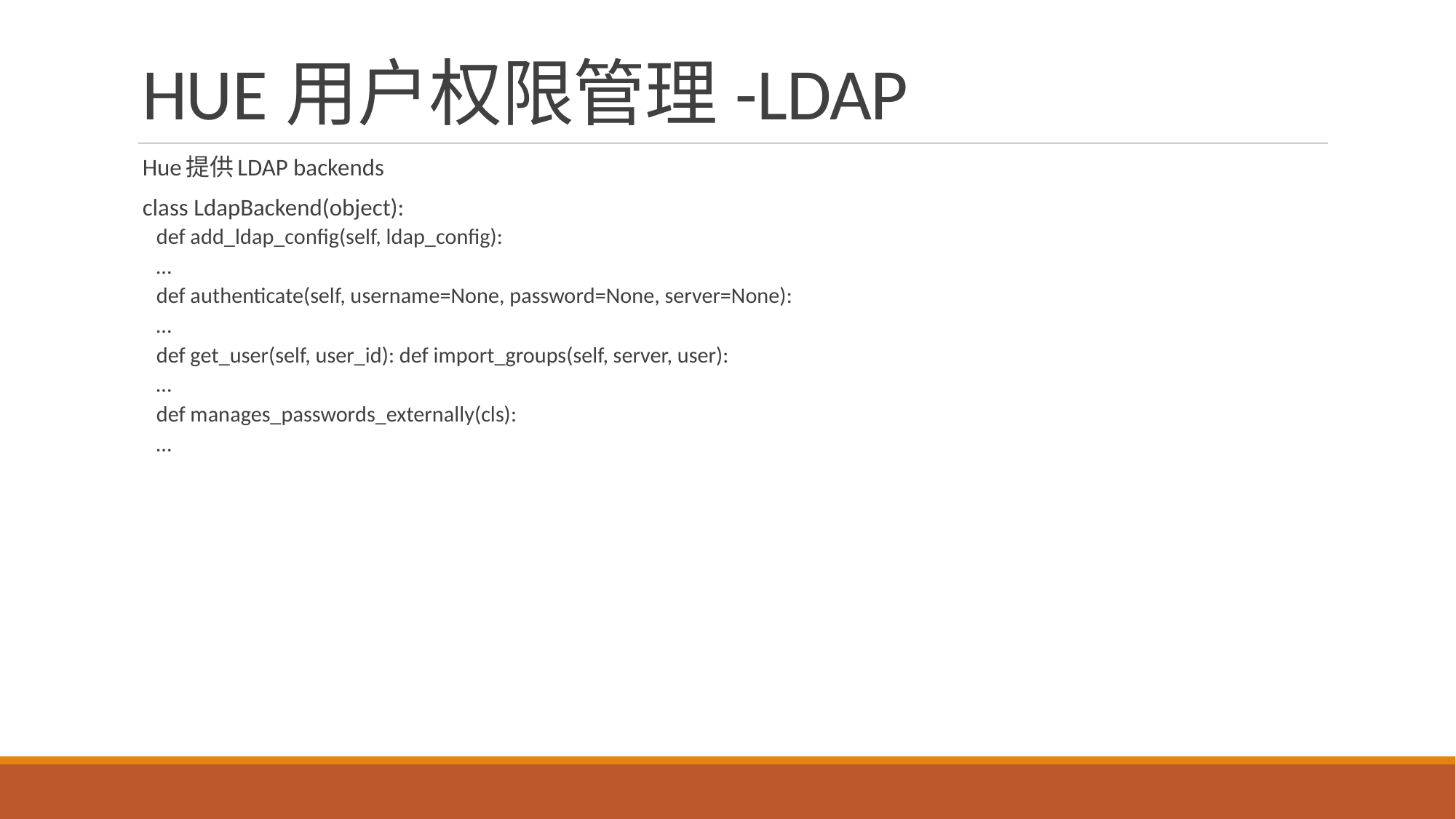

# HUE用户权限管理-LDAP
Hue提供LDAP backends
class LdapBackend(object):
def add_ldap_config(self, ldap_config):
…
def authenticate(self, username=None, password=None, server=None):
…
def get_user(self, user_id): def import_groups(self, server, user):
…
def manages_passwords_externally(cls):
…